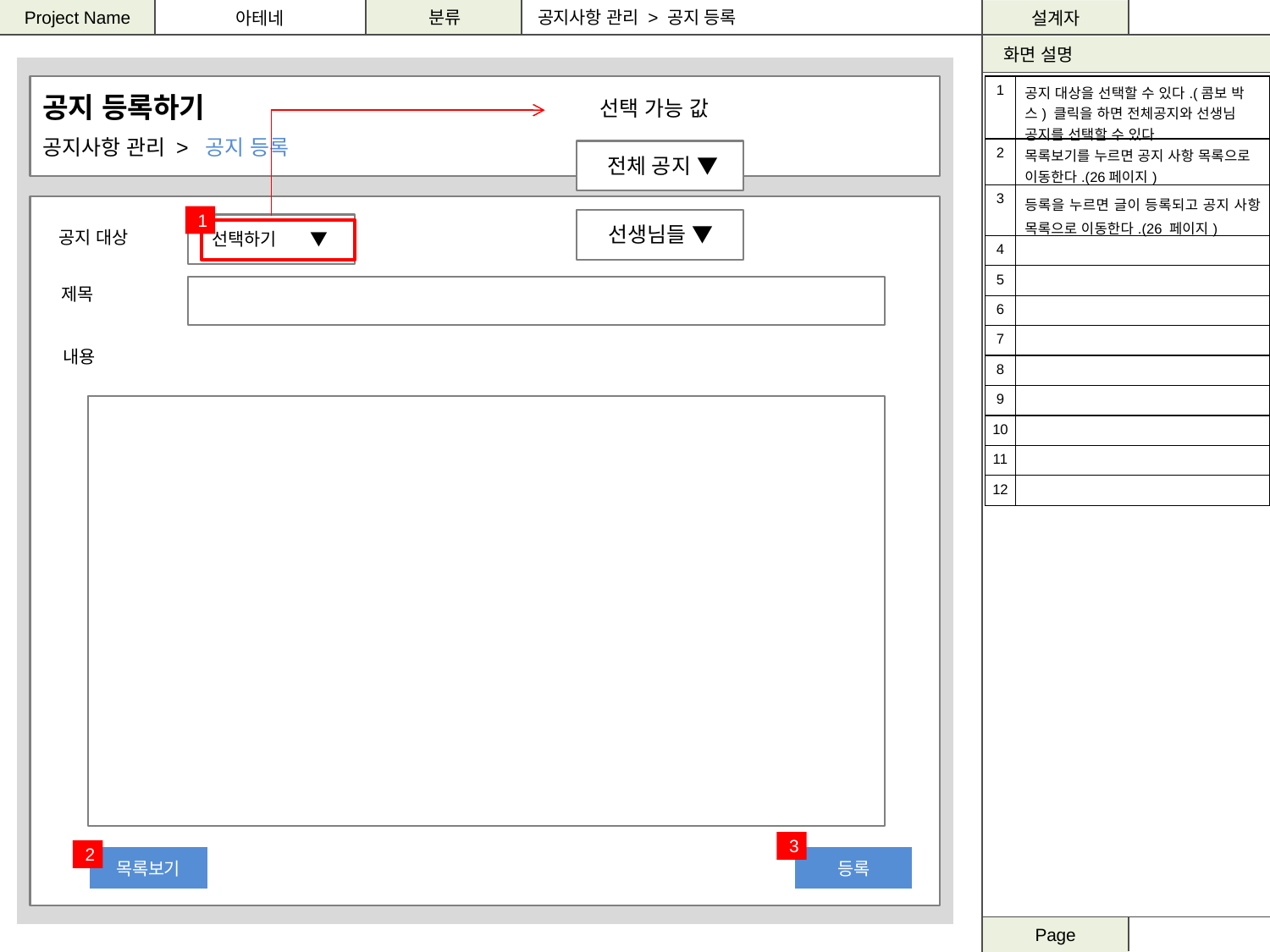

공지사항 관리 > 공지 등록

공지 등록하기
공지사항 관리 > 공지 등록
| 1 | 공지 대상을 선택할 수 있다.(콤보 박스) 클릭을 하면 전체공지와 선생님 공지를 선택할 수 있다. |
| --- | --- |
| 2 | 목록보기를 누르면 공지 사항 목록으로 이동한다.(26페이지) |
| 3 | 등록을 누르면 글이 등록되고 공지 사항 목록으로 이동한다.(26 페이지) |
| 4 |  |
| 5 |  |
| 6 |  |
| 7 |  |
| 8 |  |
| 9 |  |
| 10 |  |
| 11 |  |
| 12 |  |
선택 가능 값

전체 공지 ▼

1

선생님들 ▼

공지 대상
선택하기       ▼
제목

내용

3
2
목록보기
등록